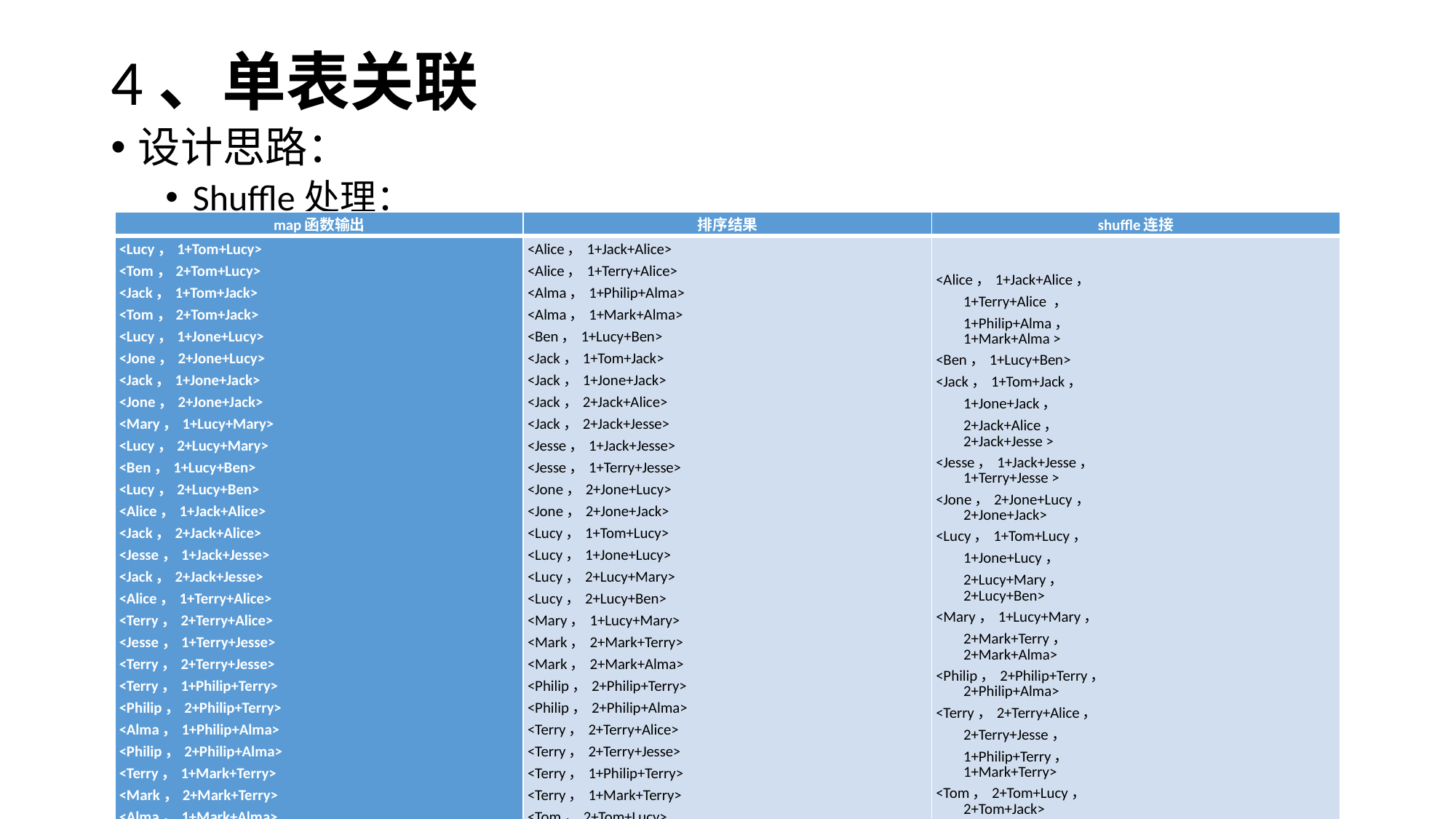

# 4、单表关联
设计思路：
Shuffle处理：

| map函数输出 | 排序结果 | shuffle连接 |
| --- | --- | --- |
| <Lucy，1+Tom+Lucy> <Tom，2+Tom+Lucy> <Jack，1+Tom+Jack> <Tom，2+Tom+Jack> <Lucy，1+Jone+Lucy> <Jone，2+Jone+Lucy> <Jack，1+Jone+Jack> <Jone，2+Jone+Jack> <Mary，1+Lucy+Mary> <Lucy，2+Lucy+Mary> <Ben，1+Lucy+Ben> <Lucy，2+Lucy+Ben> <Alice，1+Jack+Alice> <Jack，2+Jack+Alice> <Jesse，1+Jack+Jesse> <Jack，2+Jack+Jesse> <Alice，1+Terry+Alice> <Terry，2+Terry+Alice> <Jesse，1+Terry+Jesse> <Terry，2+Terry+Jesse> <Terry，1+Philip+Terry> <Philip，2+Philip+Terry> <Alma，1+Philip+Alma> <Philip，2+Philip+Alma> <Terry，1+Mark+Terry> <Mark，2+Mark+Terry> <Alma，1+Mark+Alma> <Mark，2+Mark+Alma> | <Alice，1+Jack+Alice> <Alice，1+Terry+Alice> <Alma，1+Philip+Alma> <Alma，1+Mark+Alma> <Ben，1+Lucy+Ben> <Jack，1+Tom+Jack> <Jack，1+Jone+Jack> <Jack，2+Jack+Alice> <Jack，2+Jack+Jesse> <Jesse，1+Jack+Jesse> <Jesse，1+Terry+Jesse> <Jone，2+Jone+Lucy> <Jone，2+Jone+Jack> <Lucy，1+Tom+Lucy> <Lucy，1+Jone+Lucy> <Lucy，2+Lucy+Mary> <Lucy，2+Lucy+Ben> <Mary，1+Lucy+Mary> <Mark，2+Mark+Terry> <Mark，2+Mark+Alma> <Philip，2+Philip+Terry> <Philip，2+Philip+Alma> <Terry，2+Terry+Alice> <Terry，2+Terry+Jesse> <Terry，1+Philip+Terry> <Terry，1+Mark+Terry> <Tom，2+Tom+Lucy> <Tom，2+Tom+Jack> | <Alice，1+Jack+Alice，         1+Terry+Alice ，         1+Philip+Alma，         1+Mark+Alma > <Ben，1+Lucy+Ben> <Jack，1+Tom+Jack，         1+Jone+Jack，         2+Jack+Alice，         2+Jack+Jesse > <Jesse，1+Jack+Jesse，         1+Terry+Jesse > <Jone，2+Jone+Lucy，         2+Jone+Jack> <Lucy，1+Tom+Lucy，         1+Jone+Lucy，         2+Lucy+Mary，         2+Lucy+Ben> <Mary，1+Lucy+Mary，         2+Mark+Terry，         2+Mark+Alma> <Philip，2+Philip+Terry，         2+Philip+Alma> <Terry，2+Terry+Alice，         2+Terry+Jesse，         1+Philip+Terry，         1+Mark+Terry> <Tom，2+Tom+Lucy，         2+Tom+Jack> |